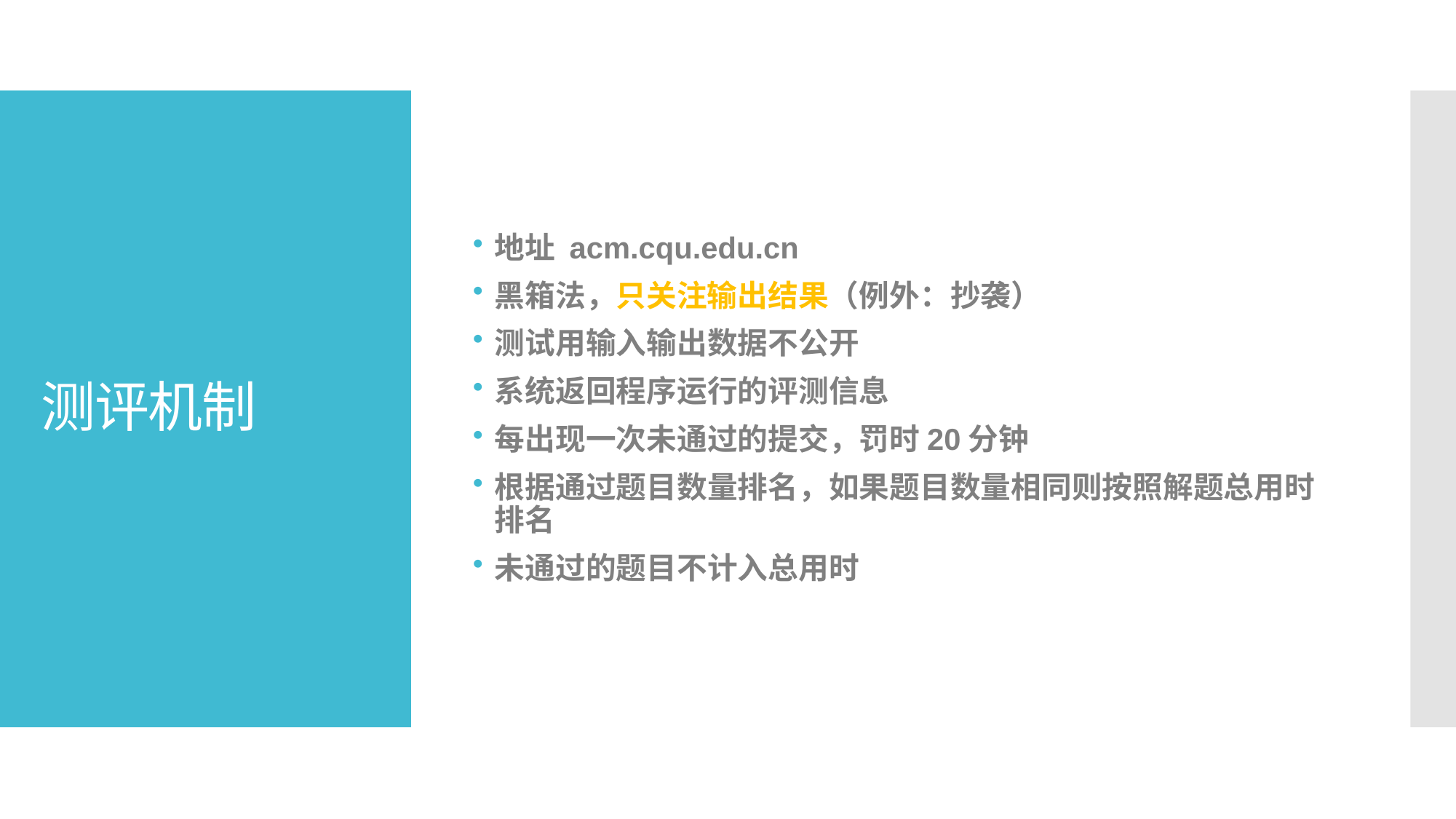

地址 acm.cqu.edu.cn
黑箱法，只关注输出结果（例外：抄袭）
测试用输入输出数据不公开
系统返回程序运行的评测信息
每出现一次未通过的提交，罚时20分钟
根据通过题目数量排名，如果题目数量相同则按照解题总用时排名
未通过的题目不计入总用时
# 测评机制